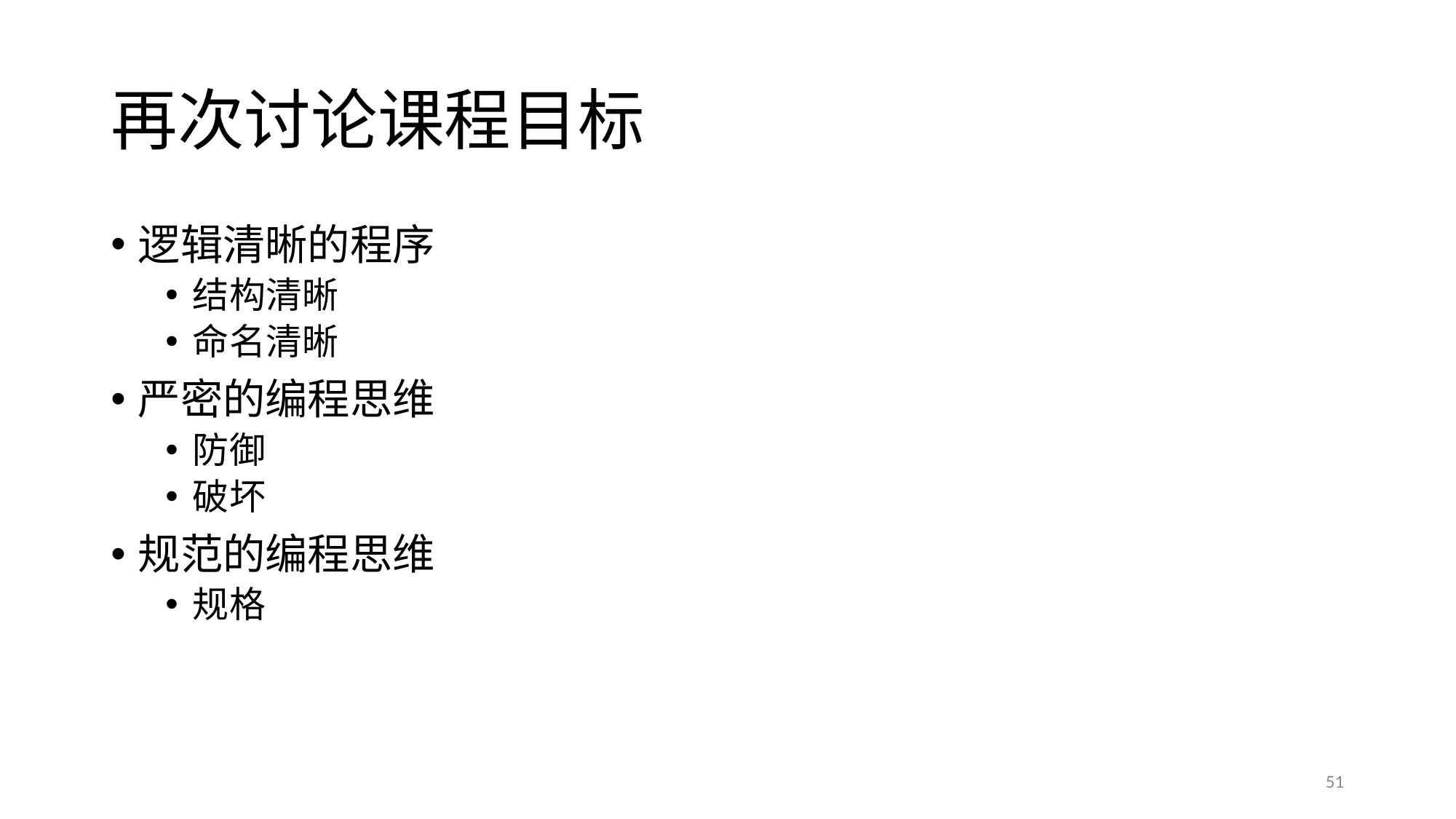

# 再次讨论课程目标
逻辑清晰的程序
结构清晰
命名清晰
严密的编程思维
防御
破坏
规范的编程思维
规格
51